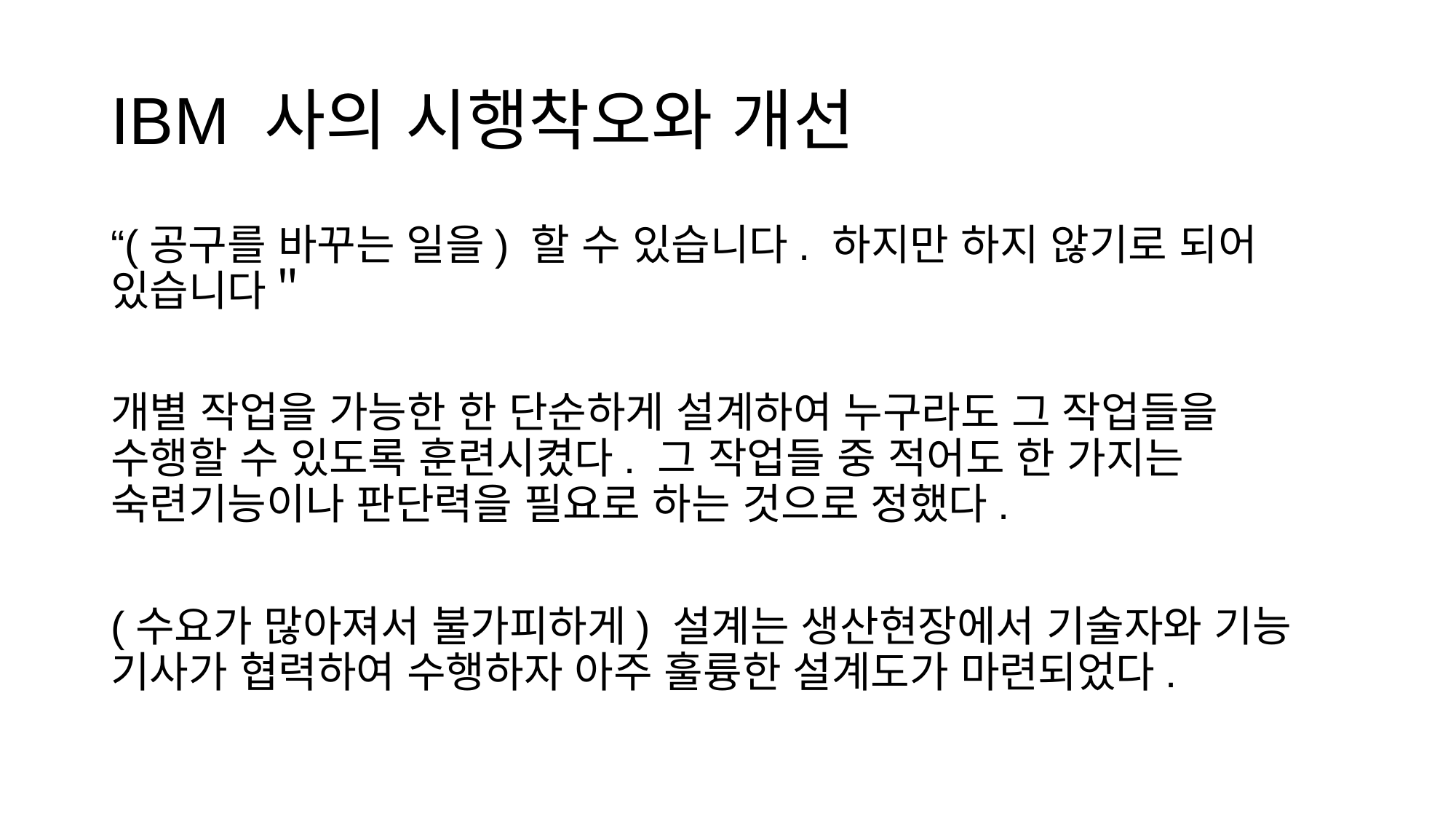

# IBM 사의 시행착오와 개선
“(공구를 바꾸는 일을) 할 수 있습니다. 하지만 하지 않기로 되어 있습니다＂

개별 작업을 가능한 한 단순하게 설계하여 누구라도 그 작업들을 수행할 수 있도록 훈련시켰다. 그 작업들 중 적어도 한 가지는 숙련기능이나 판단력을 필요로 하는 것으로 정했다.

(수요가 많아져서 불가피하게) 설계는 생산현장에서 기술자와 기능 기사가 협력하여 수행하자 아주 훌륭한 설계도가 마련되었다.